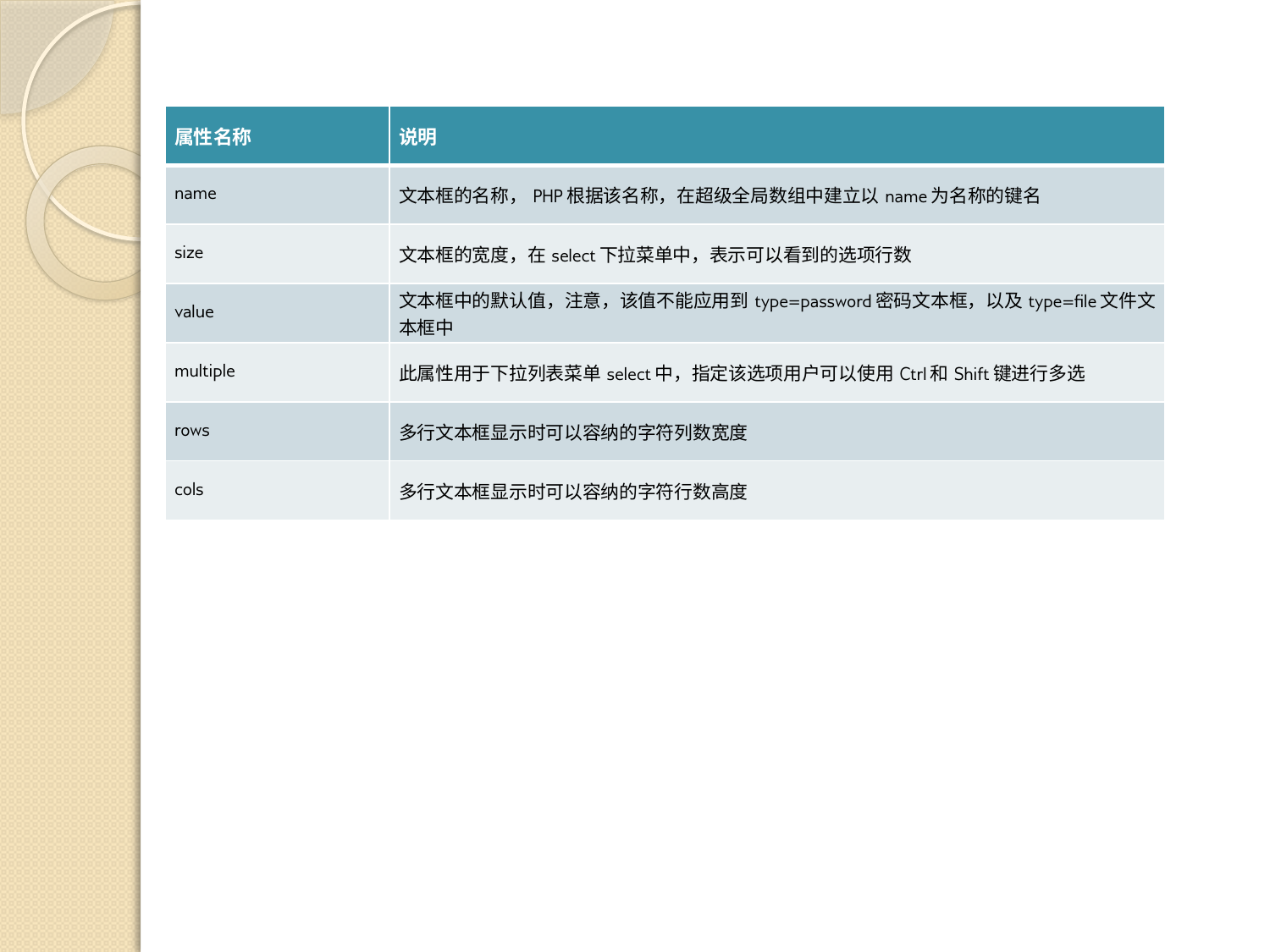

| 属性名称 | 说明 |
| --- | --- |
| name | 文本框的名称，PHP根据该名称，在超级全局数组中建立以name为名称的键名 |
| size | 文本框的宽度，在select下拉菜单中，表示可以看到的选项行数 |
| value | 文本框中的默认值，注意，该值不能应用到type=password密码文本框，以及type=file文件文本框中 |
| multiple | 此属性用于下拉列表菜单select中，指定该选项用户可以使用Ctrl和Shift键进行多选 |
| rows | 多行文本框显示时可以容纳的字符列数宽度 |
| cols | 多行文本框显示时可以容纳的字符行数高度 |